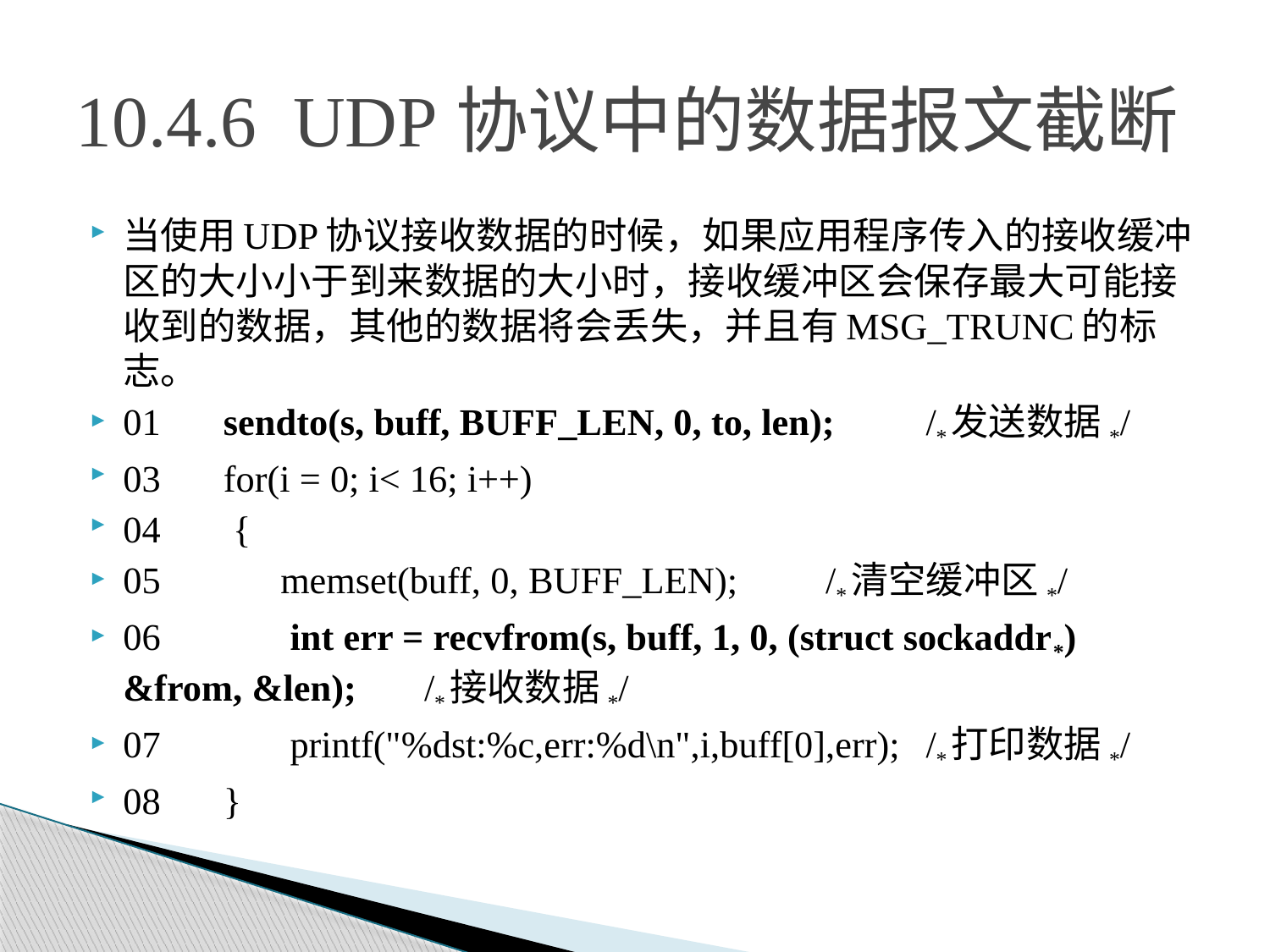

# 10.4.6  UDP协议中的数据报文截断
当使用UDP协议接收数据的时候，如果应用程序传入的接收缓冲区的大小小于到来数据的大小时，接收缓冲区会保存最大可能接收到的数据，其他的数据将会丢失，并且有MSG_TRUNC的标志。
01	sendto(s, buff, BUFF_LEN, 0, to, len);	/*发送数据*/
03	for(i = 0; i< 16; i++)
04	 {
05	      memset(buff, 0, BUFF_LEN);	/*清空缓冲区*/
06	       int err = recvfrom(s, buff, 1, 0, (struct sockaddr*) &from, &len);		/*接收数据*/
07	       printf("%dst:%c,err:%d\n",i,buff[0],err);	/*打印数据*/
08	}